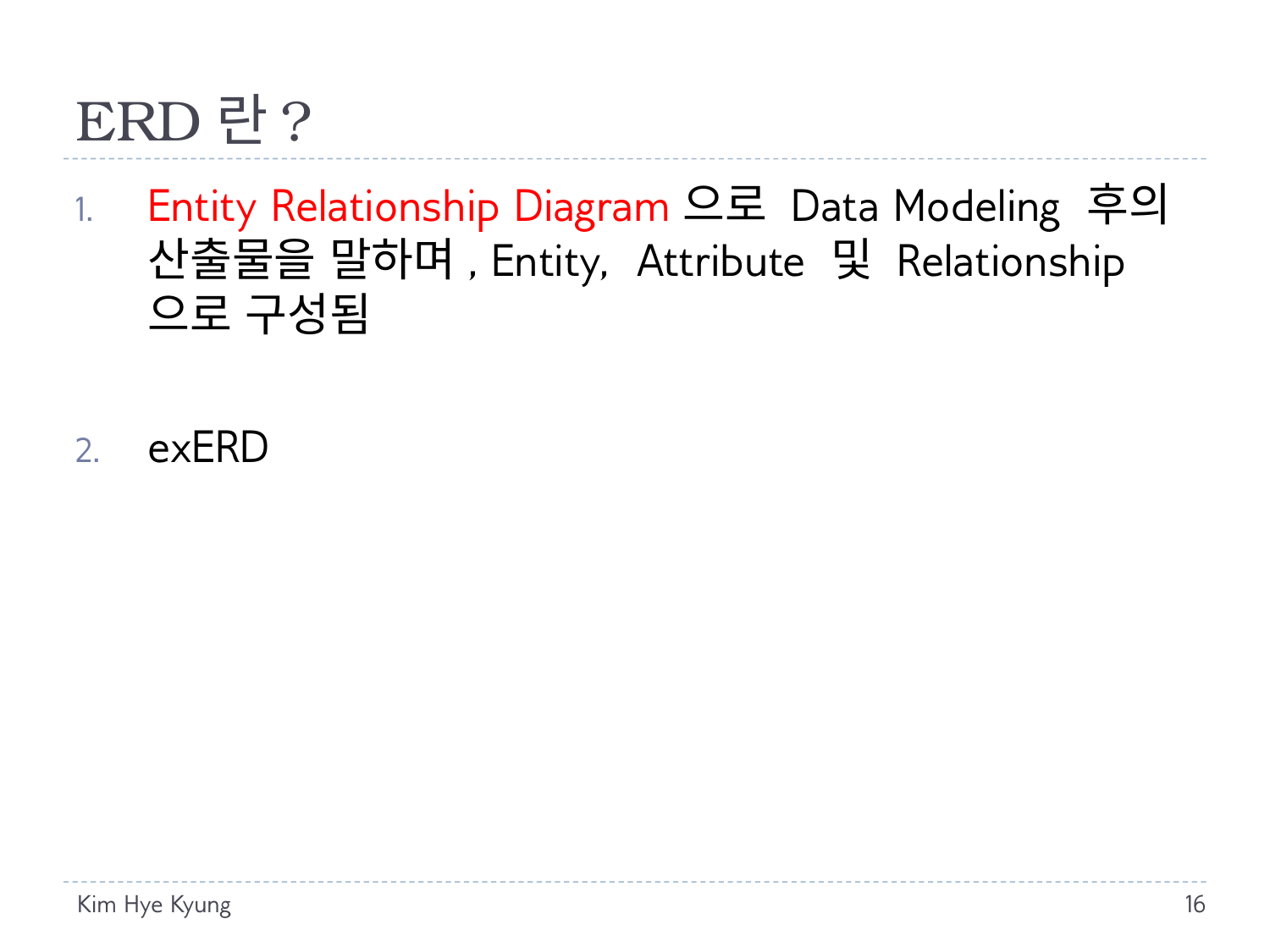

# ERD란?
Entity Relationship Diagram으로 Data Modeling 후의 산출물을 말하며, Entity,  Attribute 및 Relationship으로 구성됨

exERD
          16